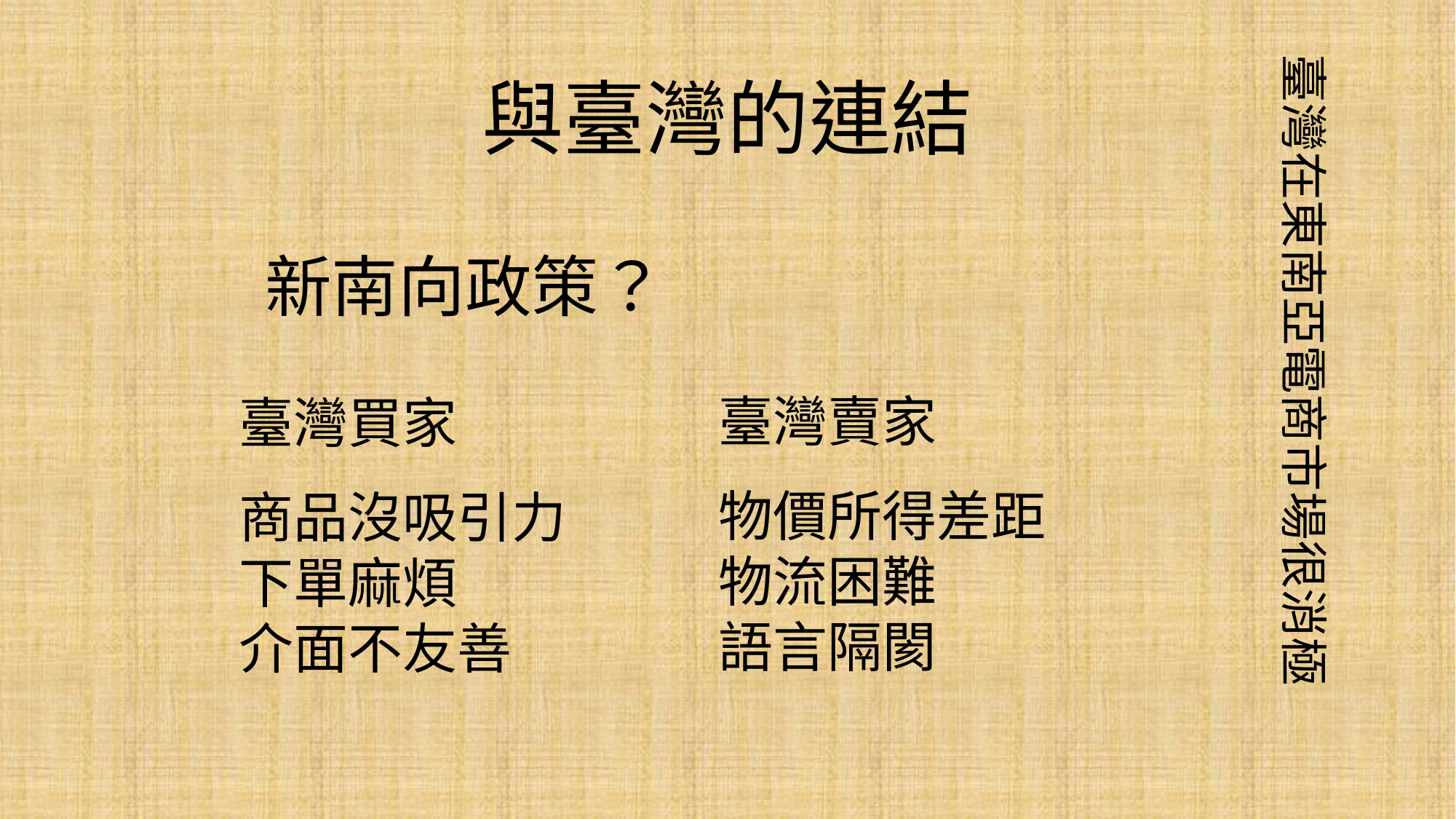

# 與臺灣的連結
臺灣在東南亞電商市場很消極
新南向政策？
臺灣賣家

物價所得差距
物流困難
語言隔閡

臺灣買家

商品沒吸引力
下單麻煩
介面不友善